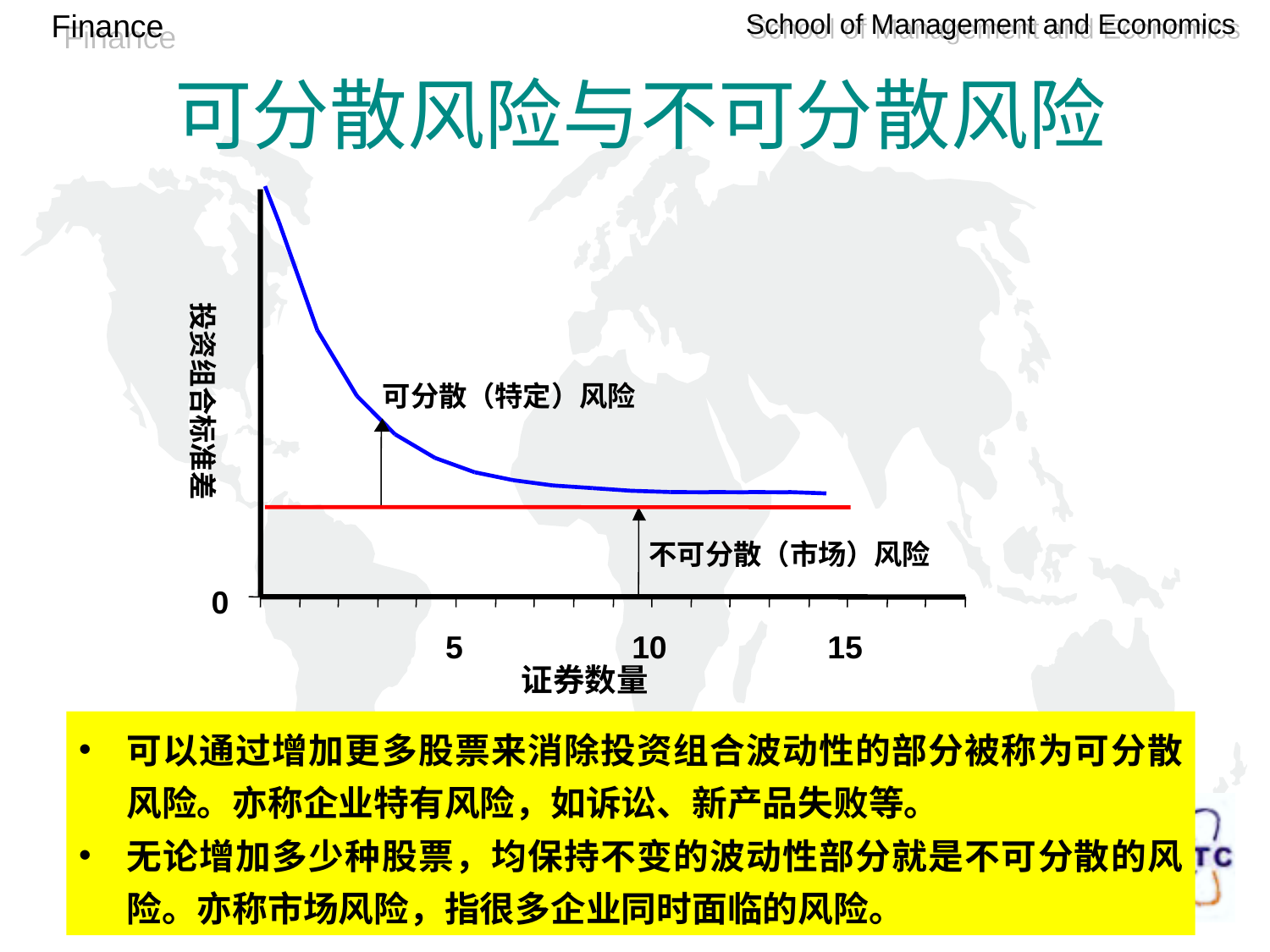

# 可分散风险与不可分散风险

可分散（特定）风险

0

5
10
15
证券数量
投资组合标准差

不可分散（市场）风险

可以通过增加更多股票来消除投资组合波动性的部分被称为可分散风险。亦称企业特有风险，如诉讼、新产品失败等。
无论增加多少种股票，均保持不变的波动性部分就是不可分散的风险。亦称市场风险，指很多企业同时面临的风险。